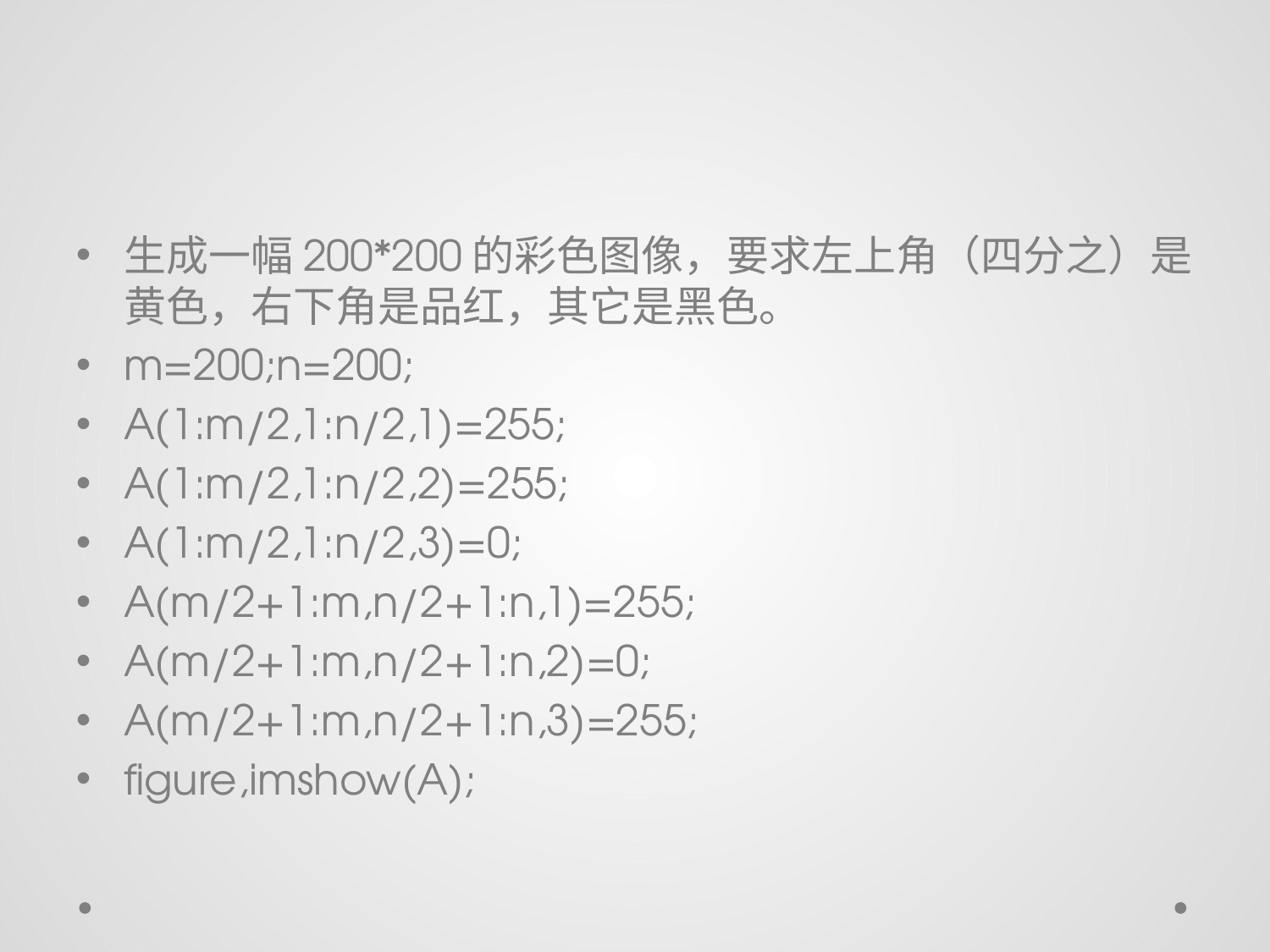

#
生成一幅200*200的彩色图像，要求左上角（四分之）是黄色，右下角是品红，其它是黑色。
m=200;n=200;
A(1:m/2,1:n/2,1)=255;
A(1:m/2,1:n/2,2)=255;
A(1:m/2,1:n/2,3)=0;
A(m/2+1:m,n/2+1:n,1)=255;
A(m/2+1:m,n/2+1:n,2)=0;
A(m/2+1:m,n/2+1:n,3)=255;
figure,imshow(A);